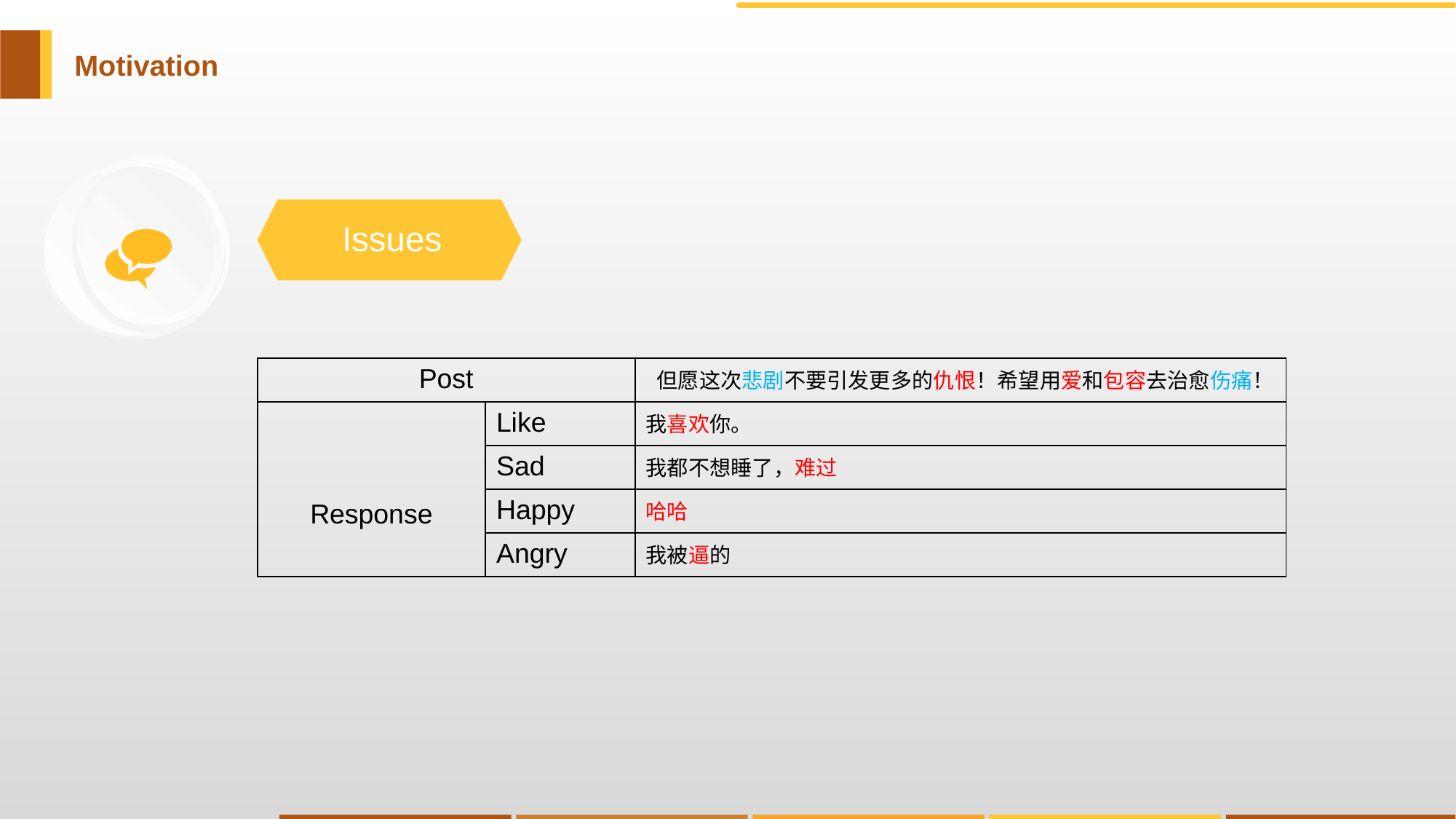

Motivation

      Issues

| Post |  | 但愿这次悲剧不要引发更多的仇恨！希望用爱和包容去治愈伤痛！ |
| --- | --- | --- |
| Response | Like | 我喜欢你。 |
|  | Sad | 我都不想睡了，难过 |
|  | Happy | 哈哈 |
|  | Angry | 我被逼的 |